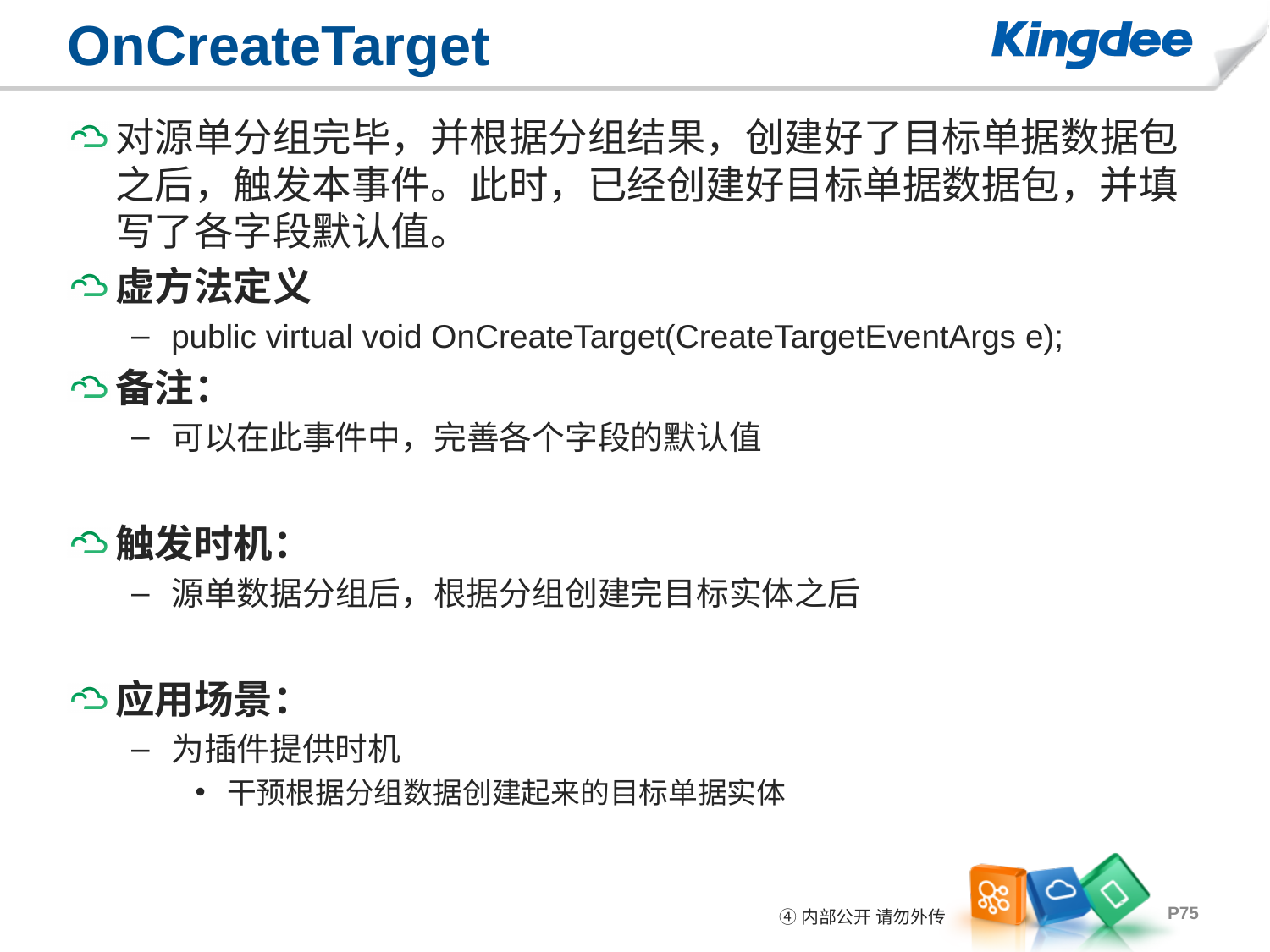

# OnCreateTarget
对源单分组完毕，并根据分组结果，创建好了目标单据数据包之后，触发本事件。此时，已经创建好目标单据数据包，并填写了各字段默认值。
虚方法定义
public virtual void OnCreateTarget(CreateTargetEventArgs e);
备注：
可以在此事件中，完善各个字段的默认值

触发时机：
源单数据分组后，根据分组创建完目标实体之后

应用场景：
为插件提供时机
干预根据分组数据创建起来的目标单据实体